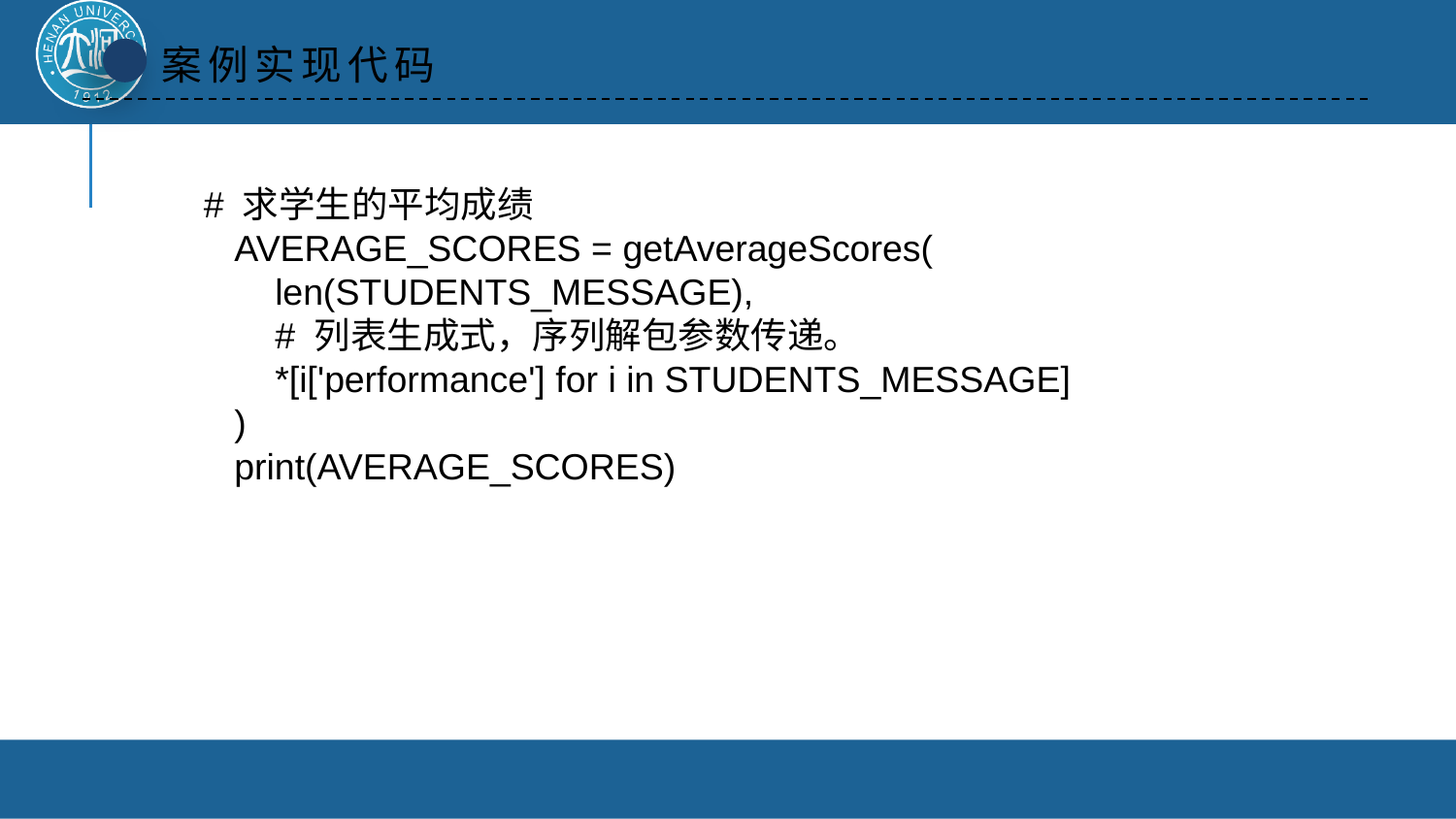

案例实现代码

 # 求学生的平均成绩
    AVERAGE_SCORES = getAverageScores(
        len(STUDENTS_MESSAGE),
        # 列表生成式，序列解包参数传递。
        *[i['performance'] for i in STUDENTS_MESSAGE]
    )
    print(AVERAGE_SCORES)